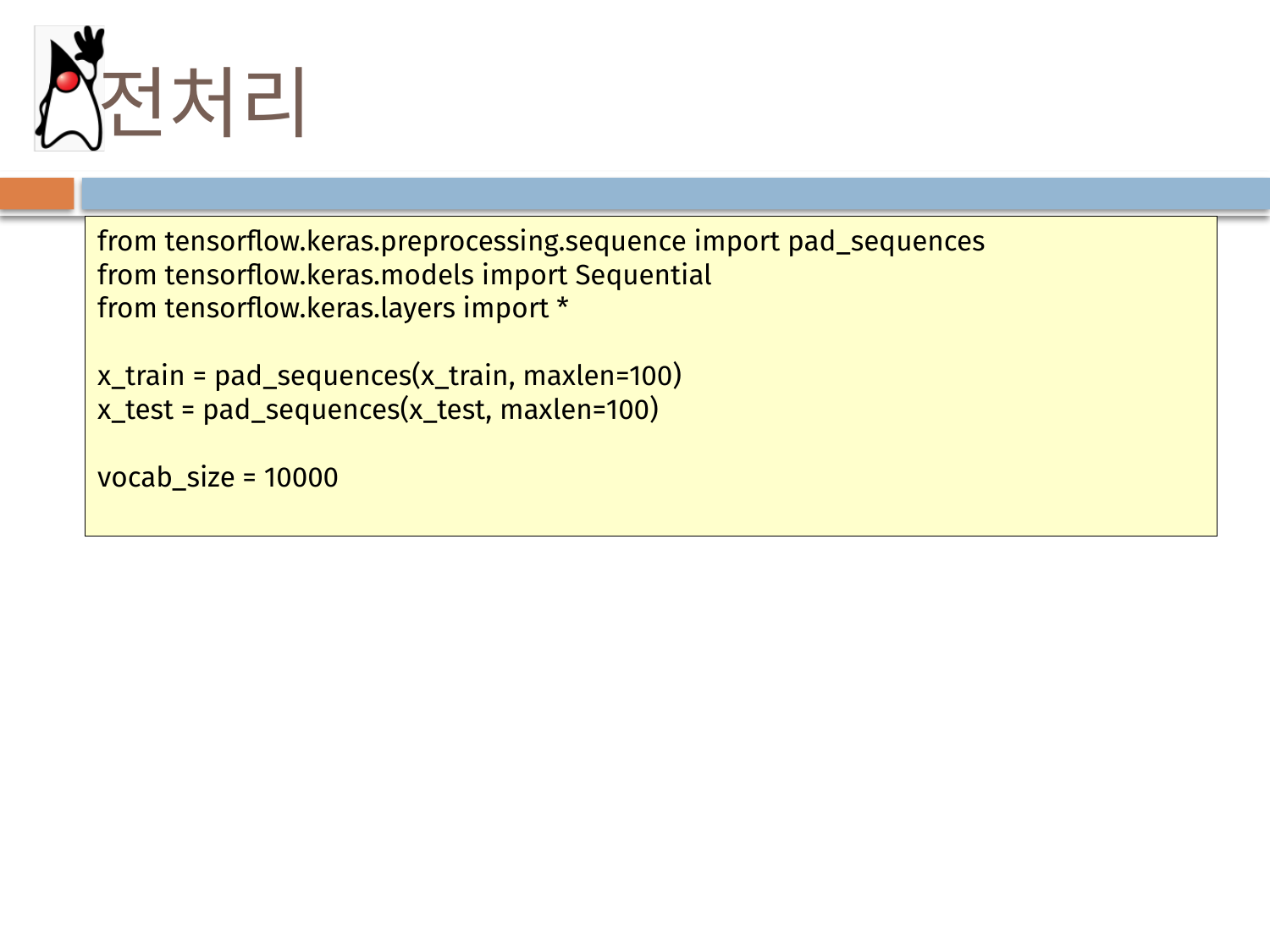

# 전처리
from tensorflow.keras.preprocessing.sequence import pad_sequences
from tensorflow.keras.models import Sequential
from tensorflow.keras.layers import *

x_train = pad_sequences(x_train, maxlen=100)
x_test = pad_sequences(x_test, maxlen=100)

vocab_size = 10000